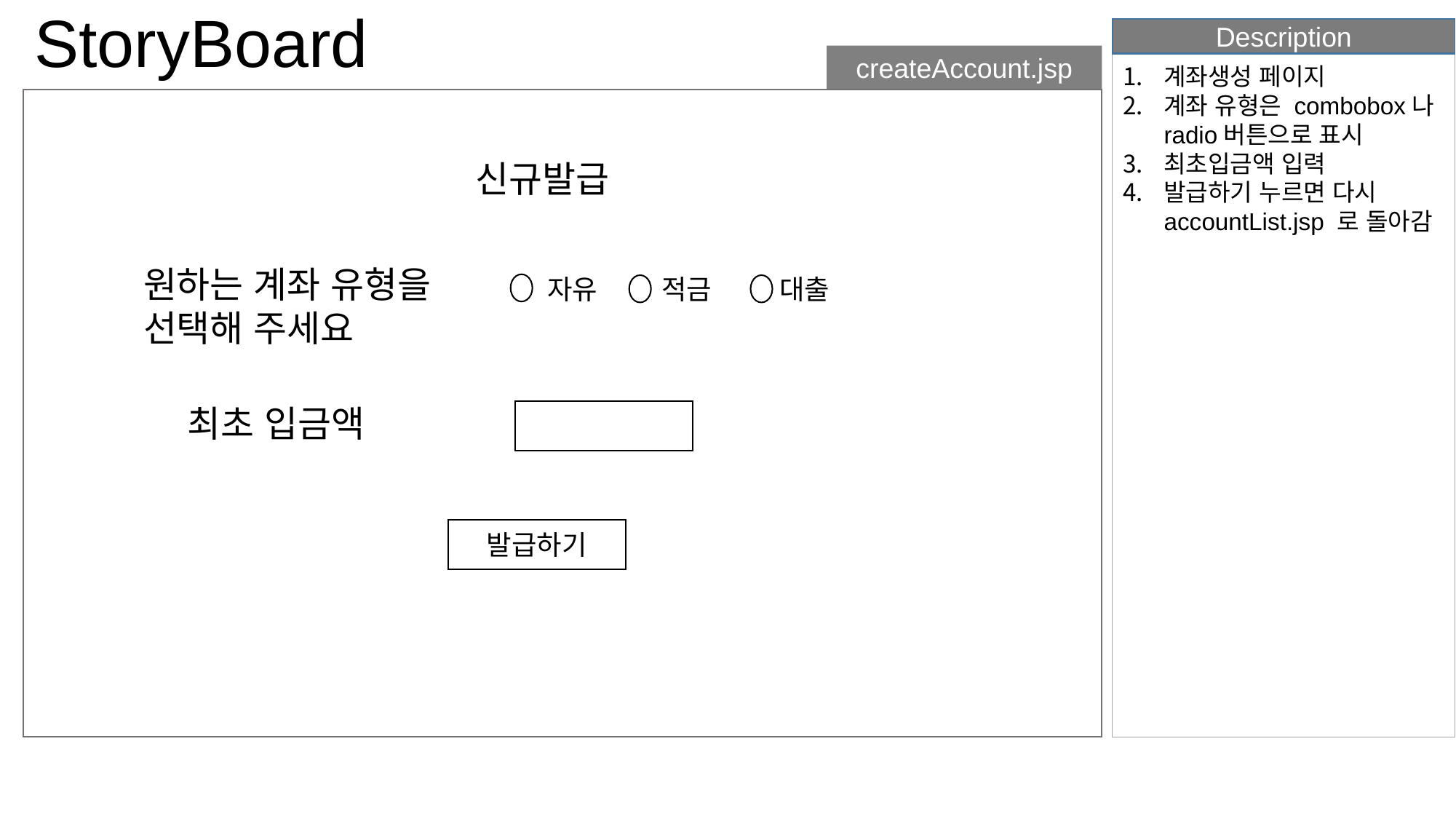

# StoryBoard

Description
createAccount.jsp

계좌생성 페이지
계좌 유형은 combobox나 radio버튼으로 표시
최초입금액 입력
발급하기 누르면 다시 accountList.jsp 로 돌아감

신규발급
원하는 계좌 유형을 선택해 주세요
자유
적금
대출

최초 입금액

발급하기